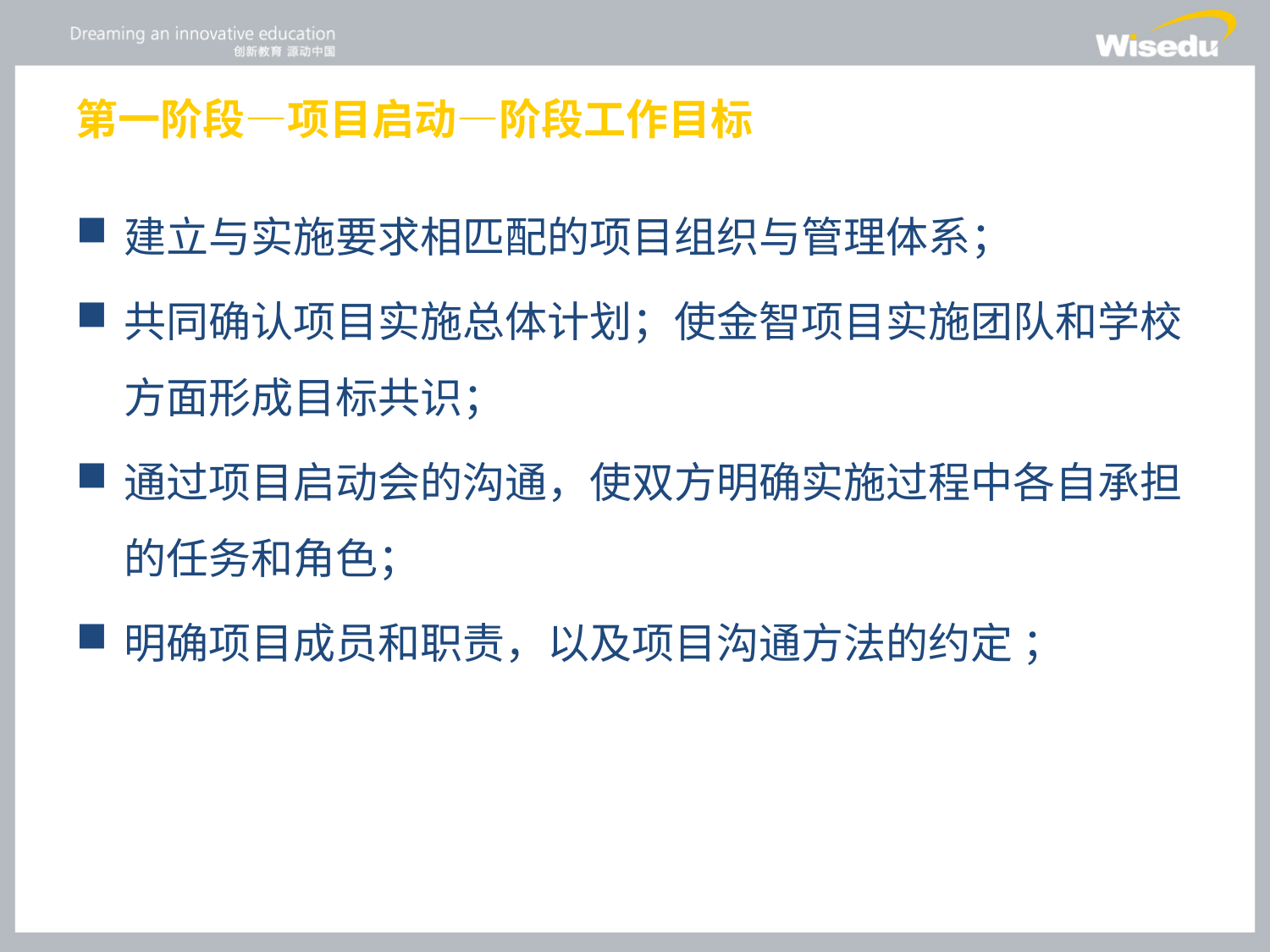

# 第一阶段—项目启动—阶段工作目标
建立与实施要求相匹配的项目组织与管理体系；
共同确认项目实施总体计划；使金智项目实施团队和学校方面形成目标共识；
通过项目启动会的沟通，使双方明确实施过程中各自承担的任务和角色；
明确项目成员和职责，以及项目沟通方法的约定 ；